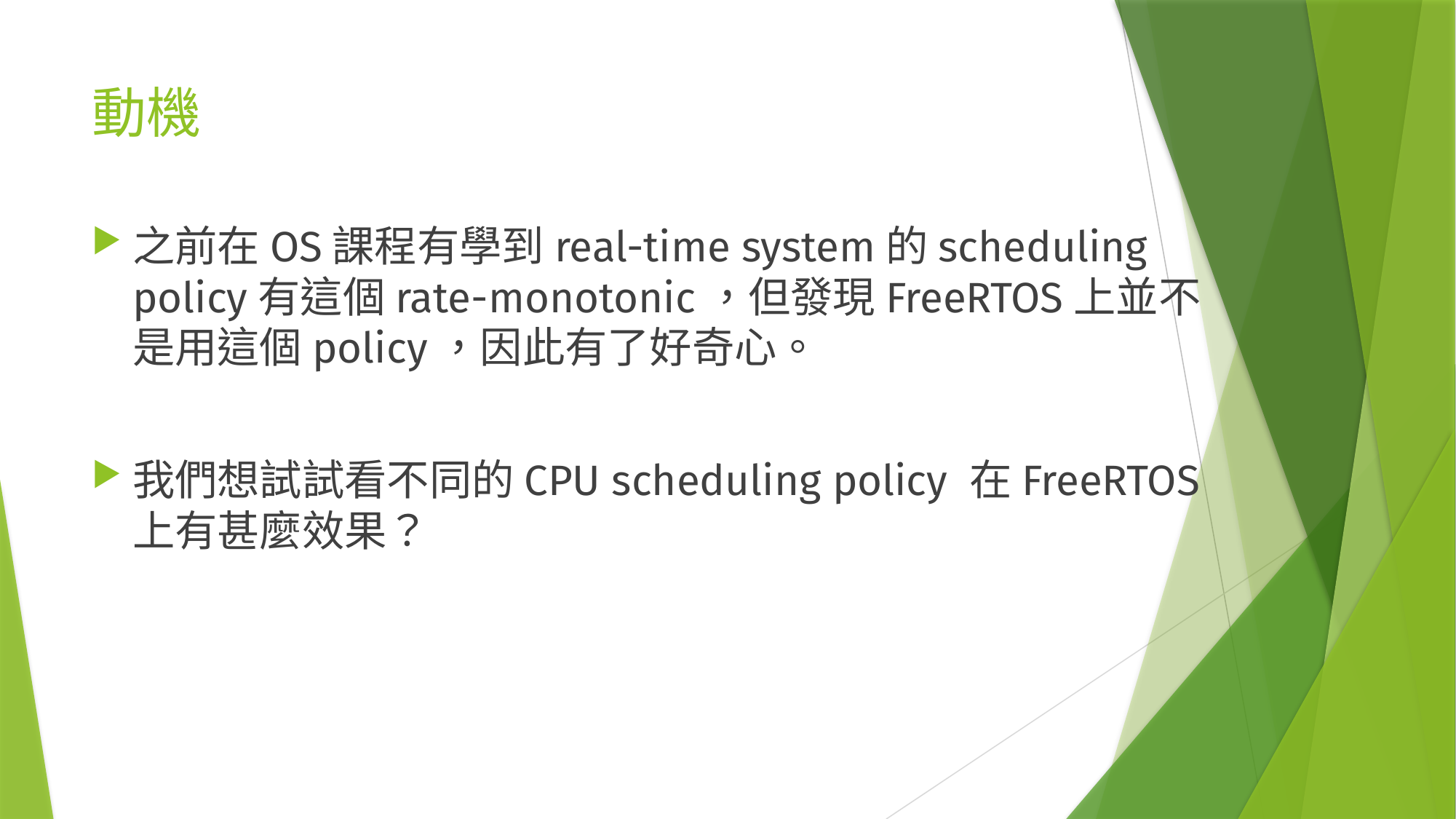

# 動機
之前在OS課程有學到real-time system的scheduling policy有這個rate-monotonic，但發現FreeRTOS上並不是用這個policy，因此有了好奇心。

我們想試試看不同的CPU scheduling policy 在FreeRTOS上有甚麼效果？